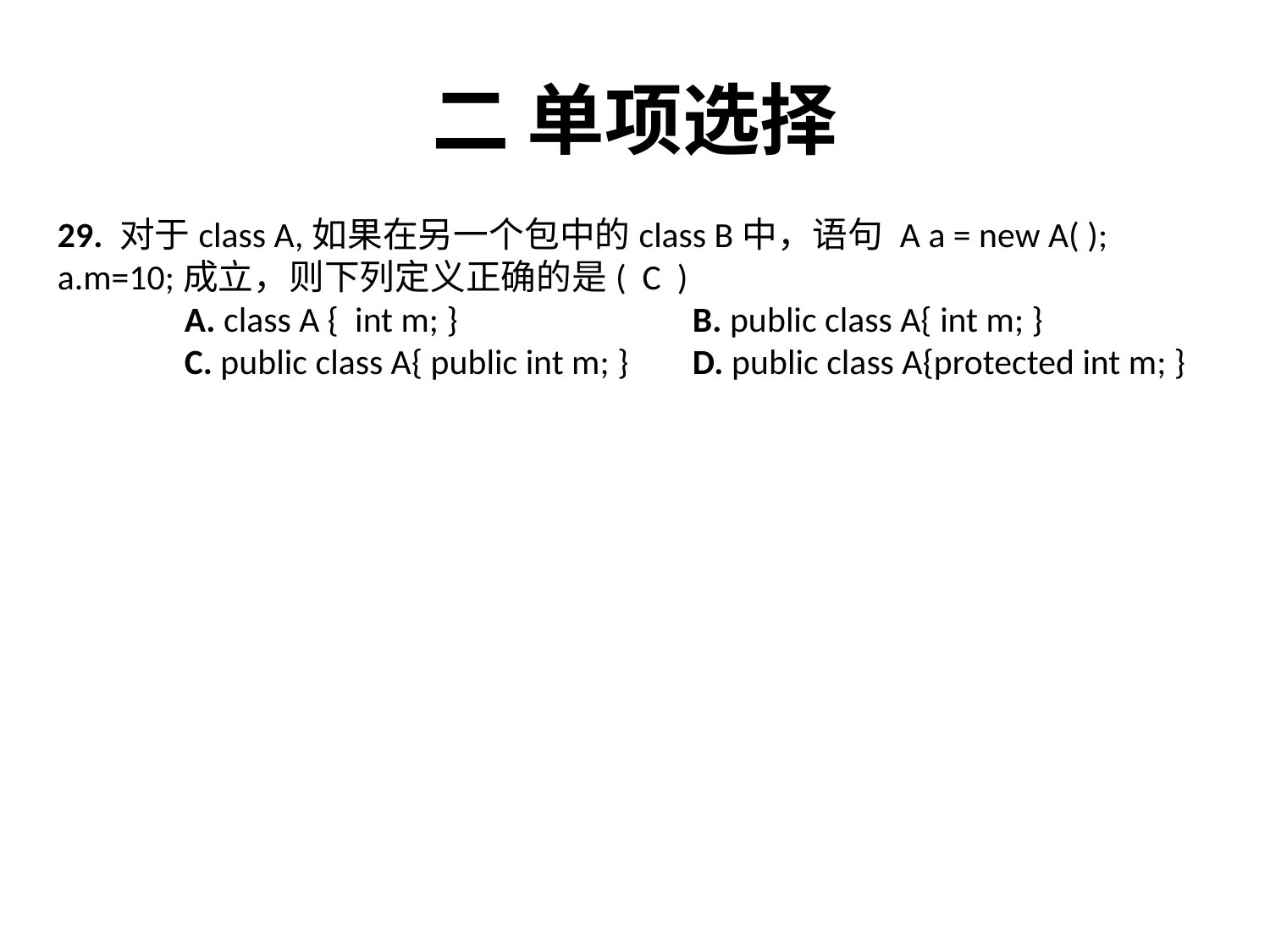

# 二 单项选择
29. 对于class A,如果在另一个包中的class B中，语句 A a = new A( ); a.m=10;成立，则下列定义正确的是(  C  )
	A. class A {  int m; }               	B. public class A{ int m; }
	C. public class A{ public int m; }     	D. public class A{protected int m; }